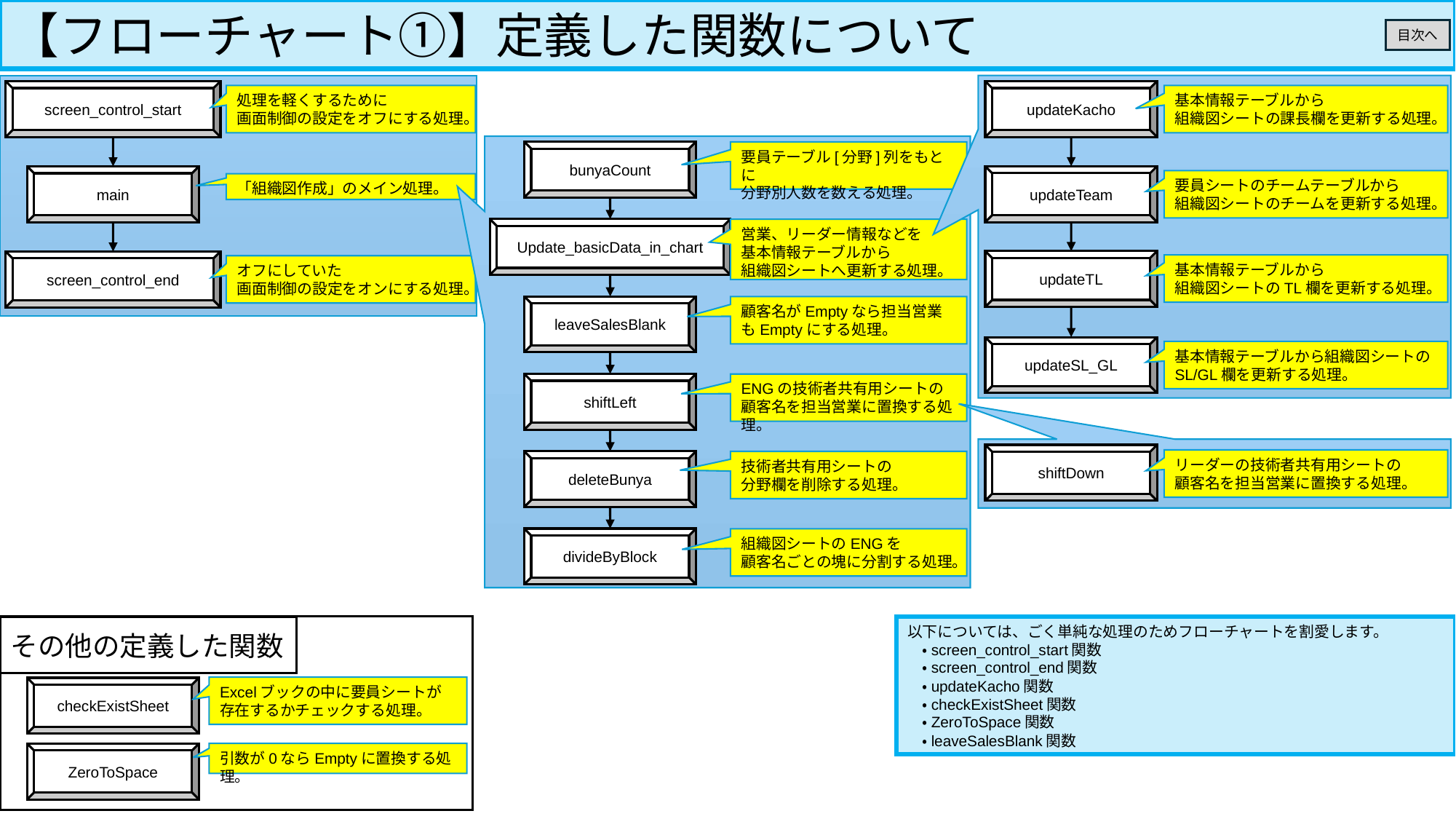

【フローチャート①】定義した関数について
目次へ

screen_control_start
updateKacho
処理を軽くするために
画面制御の設定をオフにする処理。
基本情報テーブルから
組織図シートの課長欄を更新する処理。

bunyaCount
要員テーブル[分野]列をもとに
分野別人数を数える処理。
updateTeam
main
要員シートのチームテーブルから
組織図シートのチームを更新する処理。
「組織図作成」のメイン処理。
Update_basicData_in_chart
営業、リーダー情報などを
基本情報テーブルから
組織図シートへ更新する処理。
updateTL
screen_control_end
基本情報テーブルから
組織図シートのTL欄を更新する処理。
オフにしていた
画面制御の設定をオンにする処理。
leaveSalesBlank
顧客名がEmptyなら担当営業もEmptyにする処理。
updateSL_GL
基本情報テーブルから組織図シートの
SL/GL欄を更新する処理。
shiftLeft
ENGの技術者共有用シートの顧客名を担当営業に置換する処理。

shiftDown
リーダーの技術者共有用シートの
顧客名を担当営業に置換する処理。
deleteBunya
技術者共有用シートの
分野欄を削除する処理。
divideByBlock
組織図シートのENGを
顧客名ごとの塊に分割する処理。

以下については、ごく単純な処理のためフローチャートを割愛します。
　・screen_control_start関数
　・screen_control_end関数
　・updateKacho関数
　・checkExistSheet関数
　・ZeroToSpace関数
　・leaveSalesBlank関数
その他の定義した関数
Excelブックの中に要員シートが存在するかチェックする処理。
checkExistSheet
引数が0ならEmptyに置換する処理。
ZeroToSpace